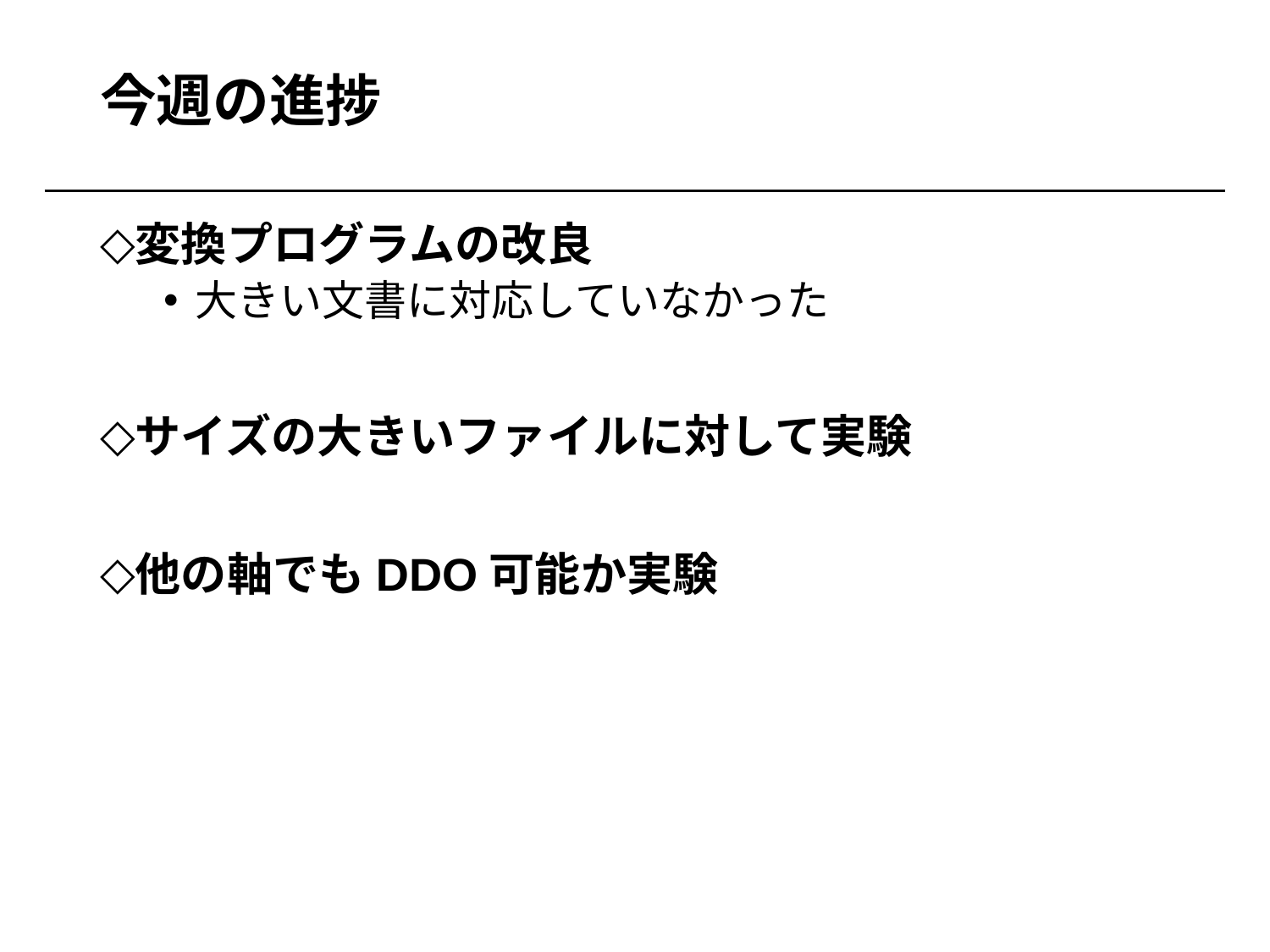

# 今週の進捗
変換プログラムの改良
大きい文書に対応していなかった

サイズの大きいファイルに対して実験

他の軸でもDDO可能か実験